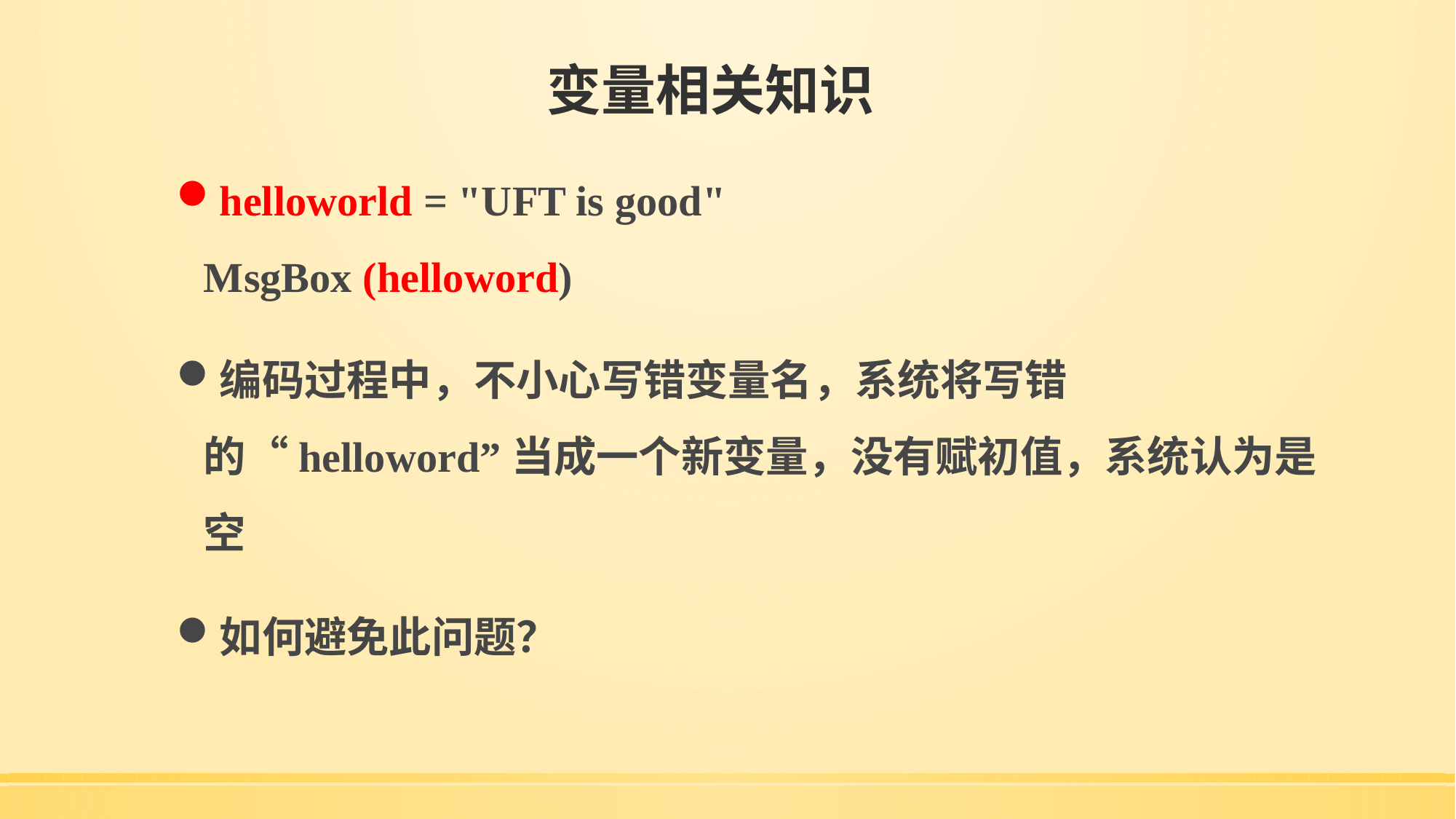

# 变量相关知识
helloworld = "UFT is good"
MsgBox (helloword)
编码过程中，不小心写错变量名，系统将写错的“helloword”当成一个新变量，没有赋初值，系统认为是空
如何避免此问题？